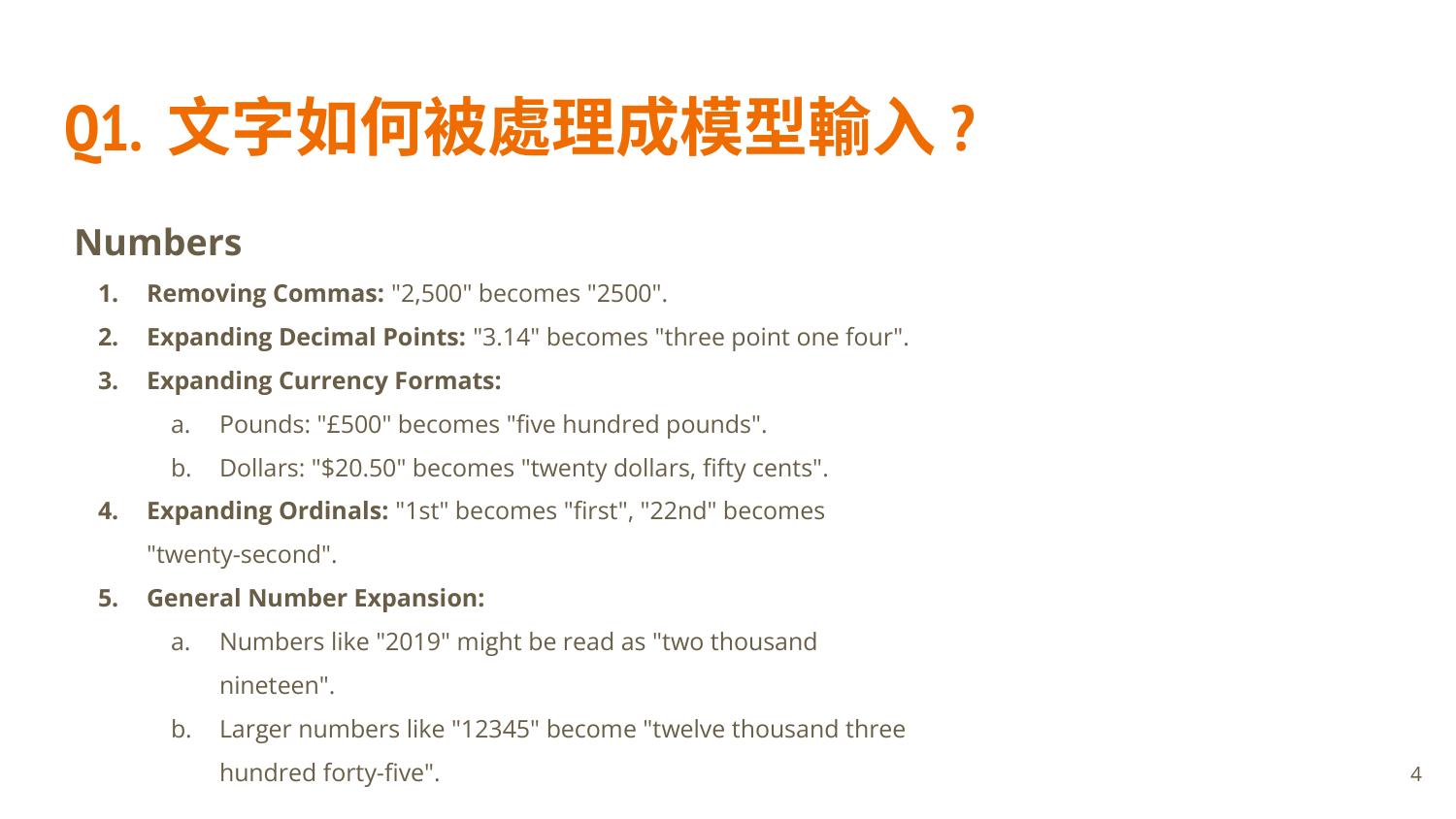

# Q1. 文字如何被處理成模型輸入?
Numbers
Removing Commas: "2,500" becomes "2500".
Expanding Decimal Points: "3.14" becomes "three point one four".
Expanding Currency Formats:
Pounds: "£500" becomes "five hundred pounds".
Dollars: "$20.50" becomes "twenty dollars, fifty cents".
Expanding Ordinals: "1st" becomes "first", "22nd" becomes "twenty-second".
General Number Expansion:
Numbers like "2019" might be read as "two thousand nineteen".
Larger numbers like "12345" become "twelve thousand three hundred forty-five".

4